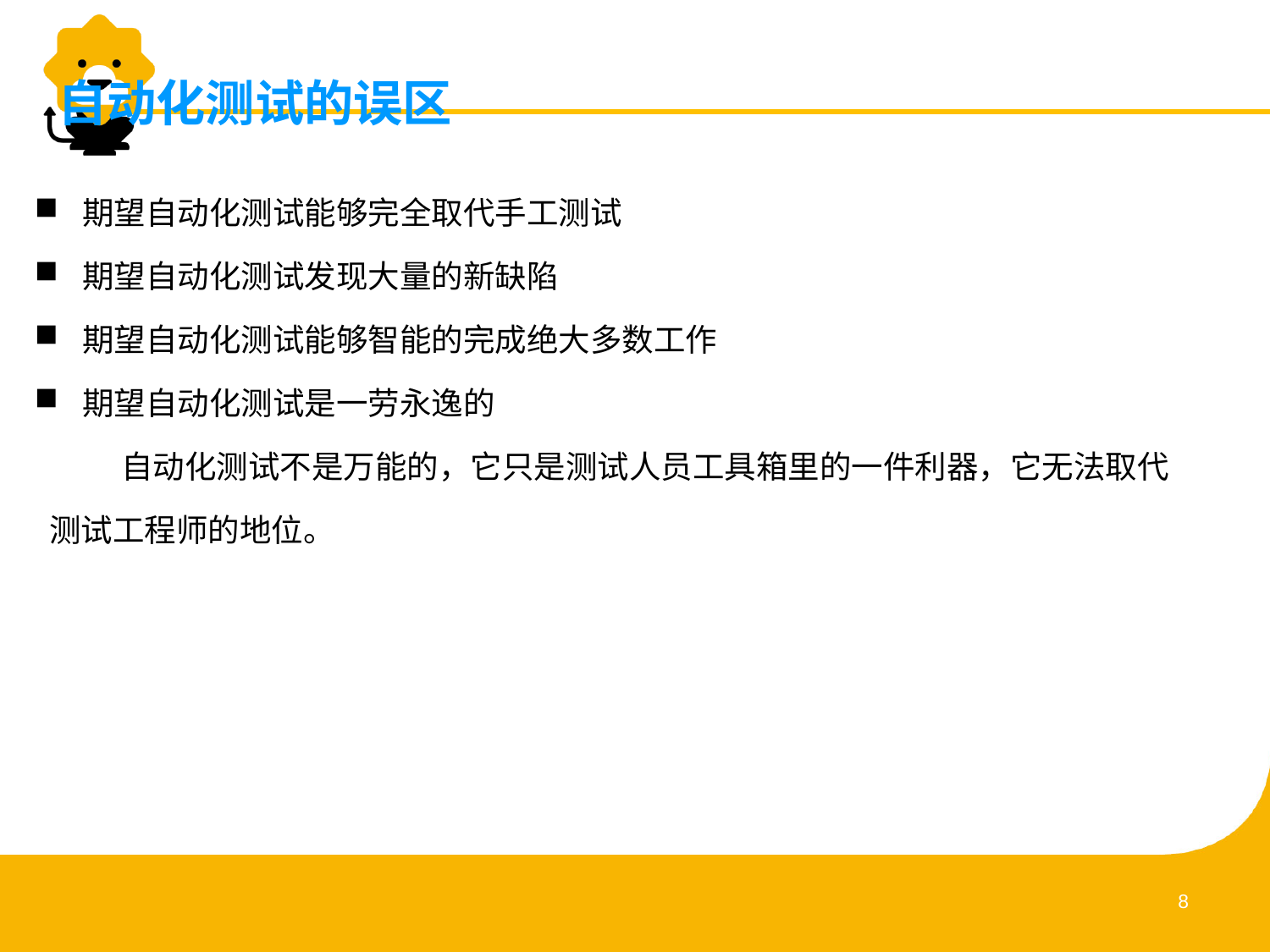

自动化测试的误区
期望自动化测试能够完全取代手工测试
期望自动化测试发现大量的新缺陷
期望自动化测试能够智能的完成绝大多数工作
期望自动化测试是一劳永逸的
           自动化测试不是万能的，它只是测试人员工具箱里的一件利器，它无法取代
 测试工程师的地位。